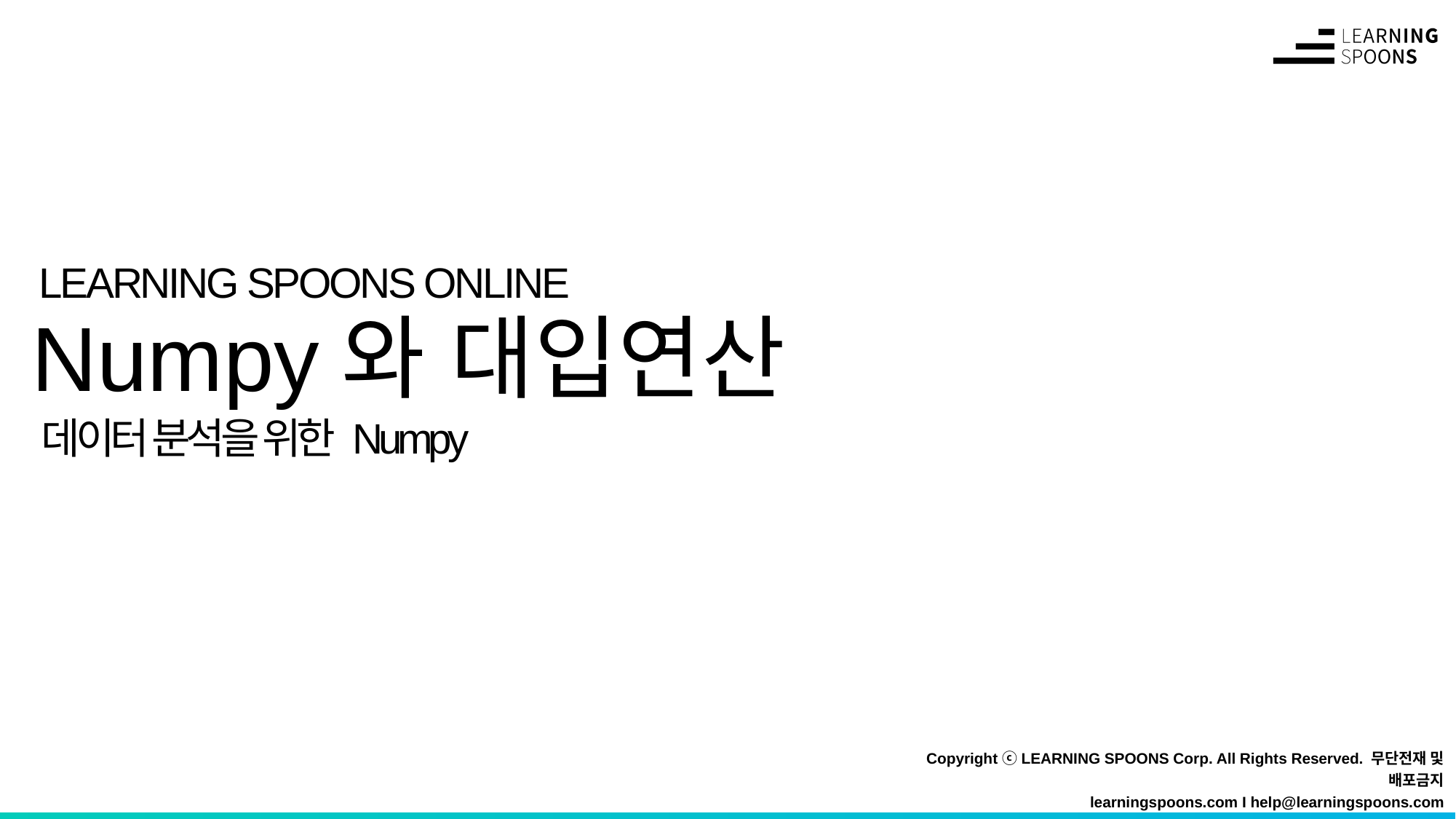

# Numpy와 대입연산
데이터 분석을 위한 Numpy